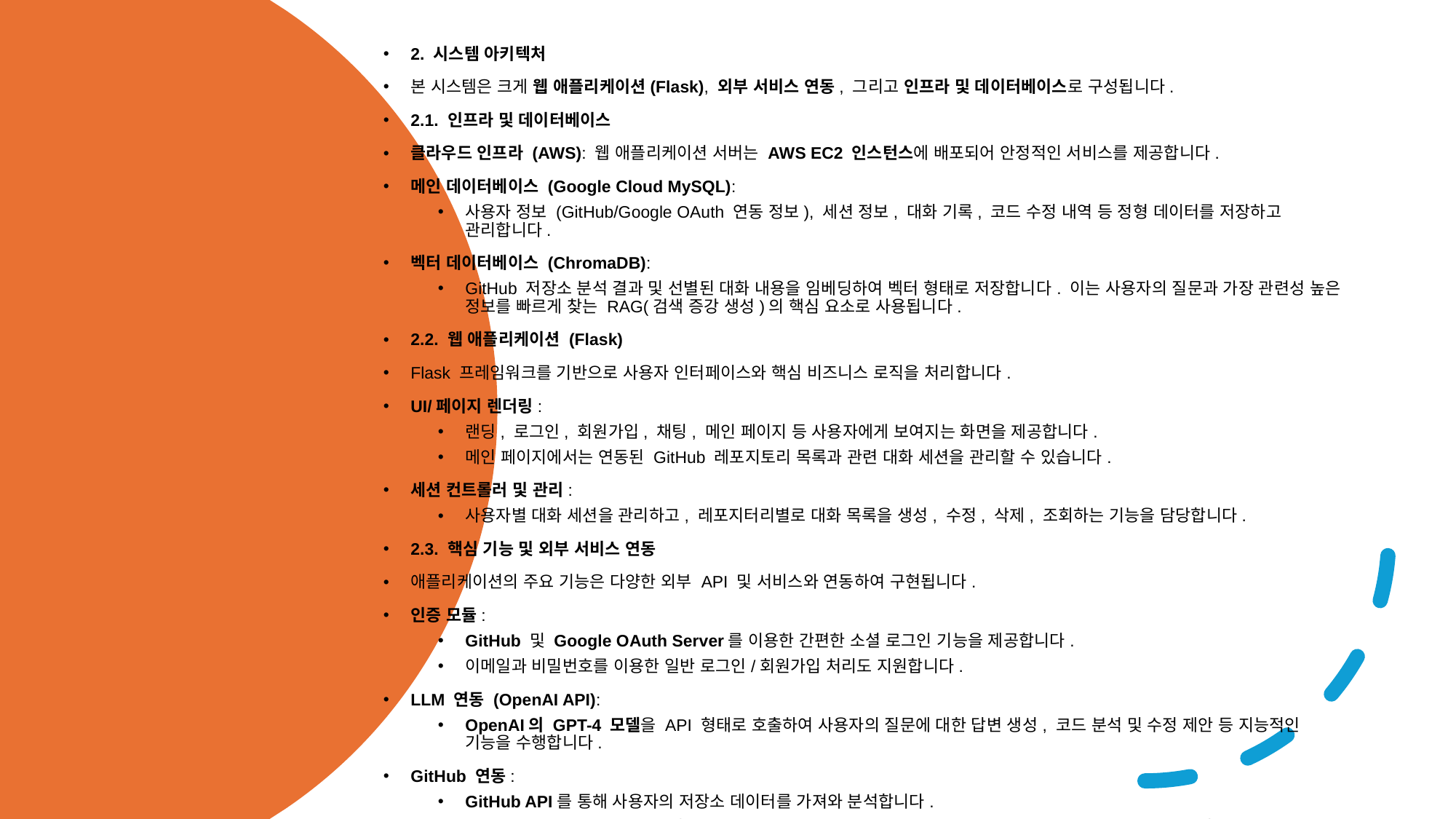

2. 시스템 아키텍처
본 시스템은 크게 웹 애플리케이션(Flask), 외부 서비스 연동, 그리고 인프라 및 데이터베이스로 구성됩니다.
2.1. 인프라 및 데이터베이스
클라우드 인프라 (AWS): 웹 애플리케이션 서버는 AWS EC2 인스턴스에 배포되어 안정적인 서비스를 제공합니다.
메인 데이터베이스 (Google Cloud MySQL):
사용자 정보 (GitHub/Google OAuth 연동 정보), 세션 정보, 대화 기록, 코드 수정 내역 등 정형 데이터를 저장하고 관리합니다.
벡터 데이터베이스 (ChromaDB):
GitHub 저장소 분석 결과 및 선별된 대화 내용을 임베딩하여 벡터 형태로 저장합니다. 이는 사용자의 질문과 가장 관련성 높은 정보를 빠르게 찾는 RAG(검색 증강 생성)의 핵심 요소로 사용됩니다.
2.2. 웹 애플리케이션 (Flask)
Flask 프레임워크를 기반으로 사용자 인터페이스와 핵심 비즈니스 로직을 처리합니다.
UI/페이지 렌더링:
랜딩, 로그인, 회원가입, 채팅, 메인 페이지 등 사용자에게 보여지는 화면을 제공합니다.
메인 페이지에서는 연동된 GitHub 레포지토리 목록과 관련 대화 세션을 관리할 수 있습니다.
세션 컨트롤러 및 관리:
사용자별 대화 세션을 관리하고, 레포지터리별로 대화 목록을 생성, 수정, 삭제, 조회하는 기능을 담당합니다.
2.3. 핵심 기능 및 외부 서비스 연동
애플리케이션의 주요 기능은 다양한 외부 API 및 서비스와 연동하여 구현됩니다.
인증 모듈:
GitHub 및 Google OAuth Server를 이용한 간편한 소셜 로그인 기능을 제공합니다.
이메일과 비밀번호를 이용한 일반 로그인/회원가입 처리도 지원합니다.
LLM 연동 (OpenAI API):
OpenAI의 GPT-4 모델을 API 형태로 호출하여 사용자의 질문에 대한 답변 생성, 코드 분석 및 수정 제안 등 지능적인 기능을 수행합니다.
GitHub 연동:
GitHub API를 통해 사용자의 저장소 데이터를 가져와 분석합니다.
GPT-4가 제안한 코드 수정 사항을 사용자의 실제 GitHub 저장소에 **커밋(Commit)**하는 기능을 수행합니다.